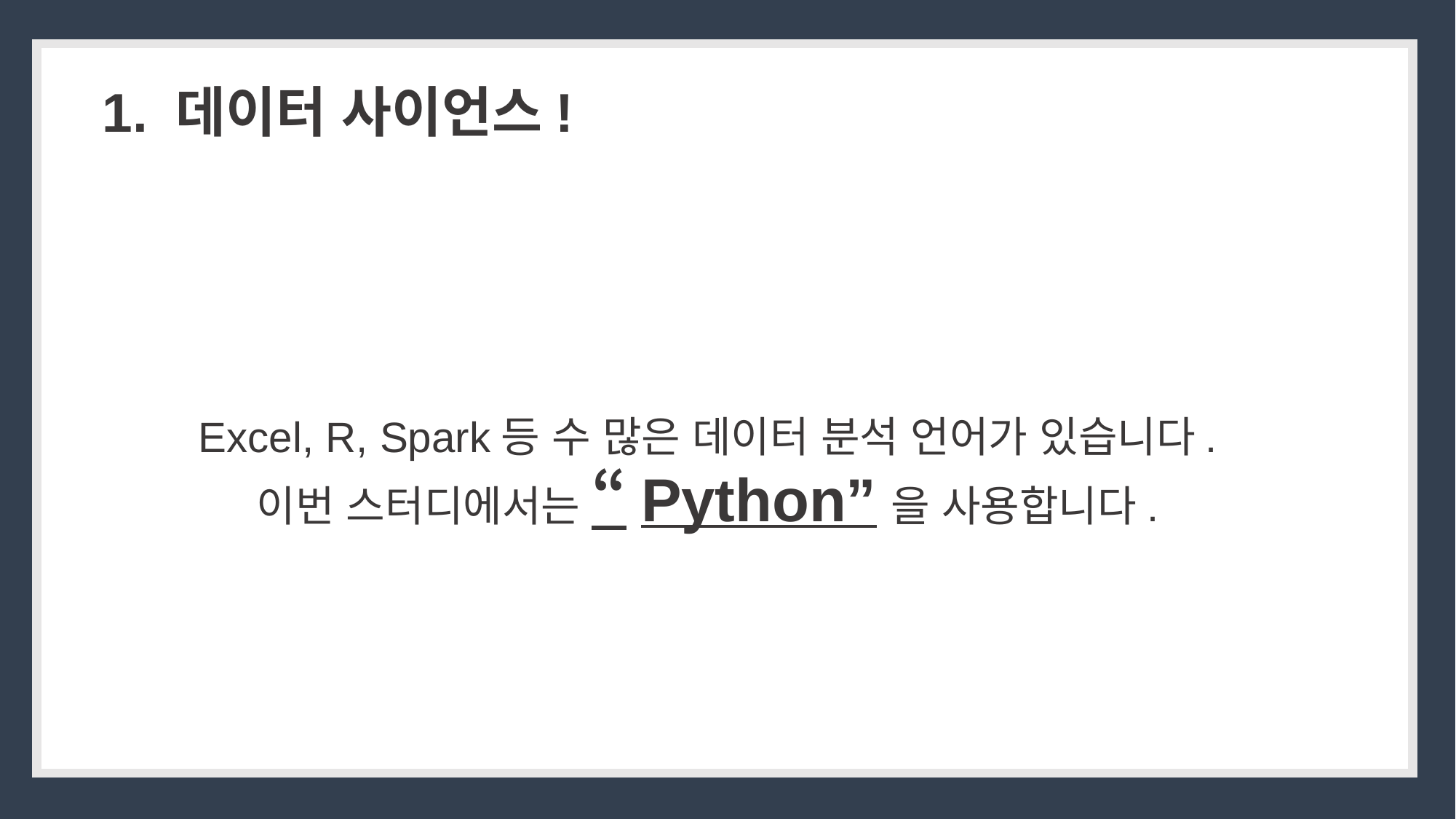

1. 데이터 사이언스!
Excel, R, Spark등 수 많은 데이터 분석 언어가 있습니다.
이번 스터디에서는 “Python”을 사용합니다.